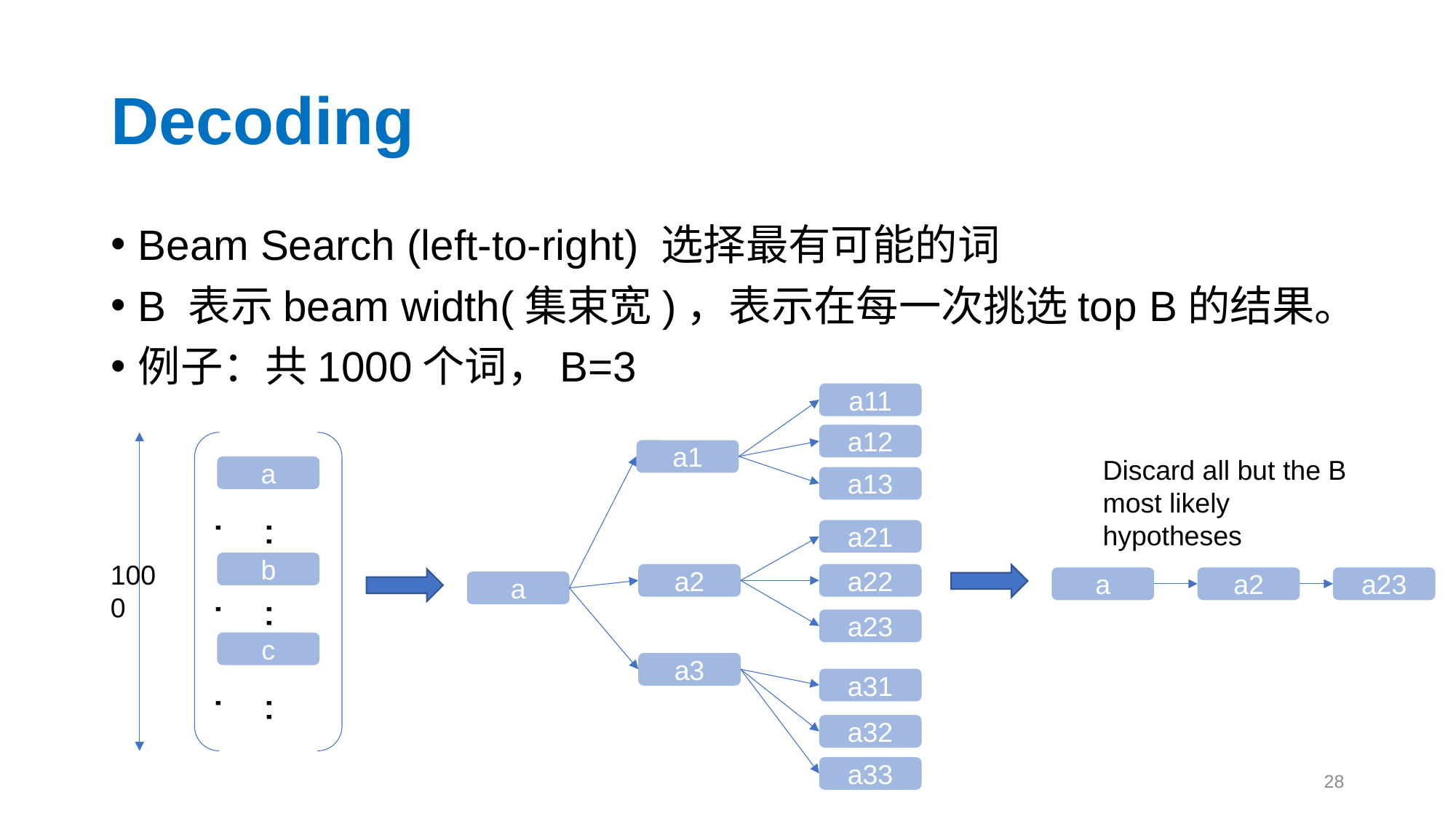

# Decoding
Beam Search (left-to-right) 选择最有可能的词
B 表示beam width(集束宽)，表示在每一次挑选top B的结果。
例子：共1000个词，B=3

a11
a12

a1
Discard all but the B most likely hypotheses
a
a13
···

a21
1000
b
a2
a22

a
a2
a23

a
···

a23
c
a3
a31
···

a32
a33
28